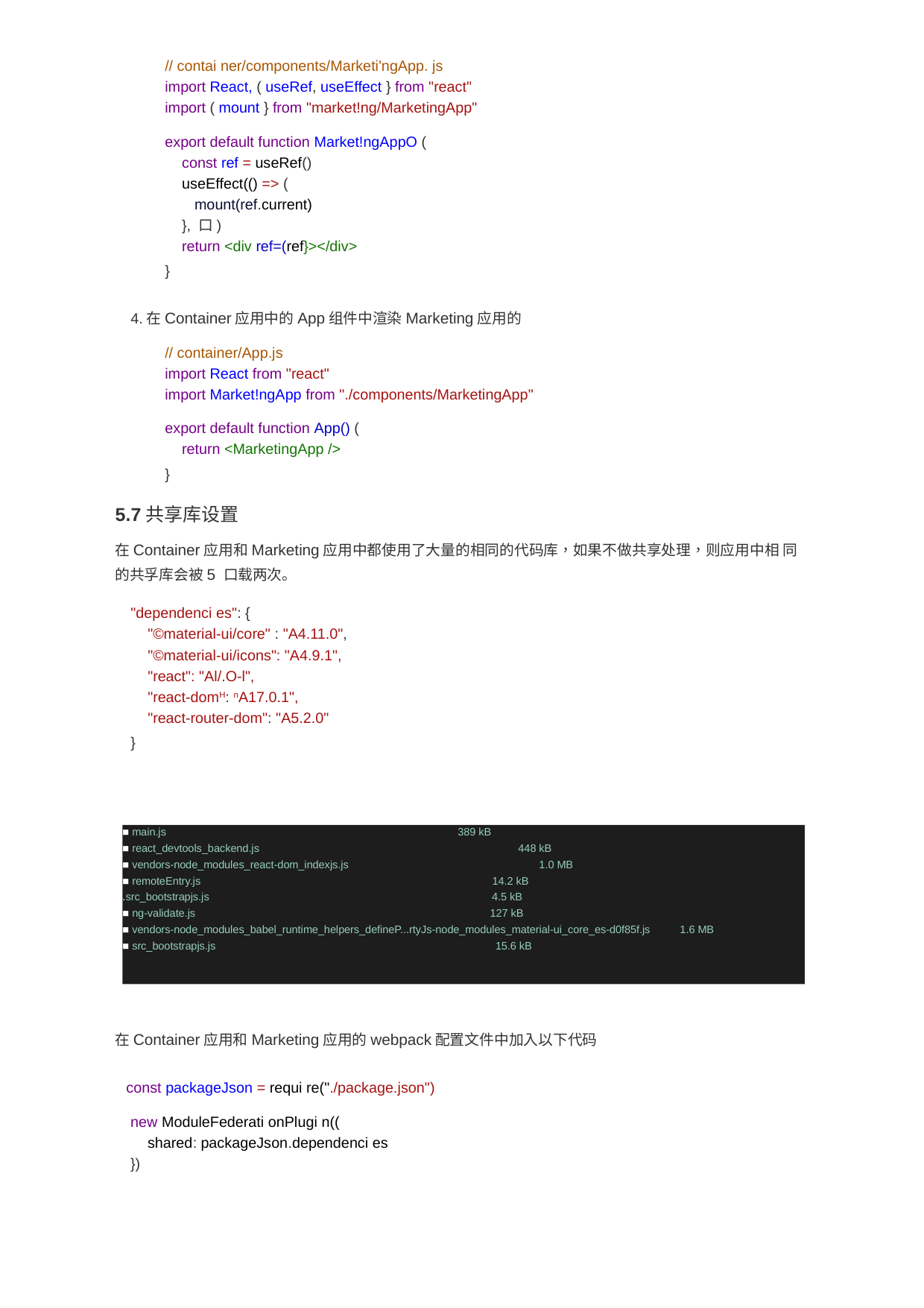

// contai ner/components/Marketi'ngApp. js
import React, ( useRef, useEffect } from "react"
import ( mount } from "market!ng/MarketingApp"
export default function Market!ngAppO (
const ref = useRef()
useEffect(() => (
mount(ref.current)
}, 口)
return <div ref=(ref}></div>
}
4.在Container应用中的App组件中渲染Marketing应用的
// container/App.js
import React from "react"
import Market!ngApp from "./components/MarketingApp"
export default function App() (
return <MarketingApp />
}
5.7共享库设置
在Container应用和Marketing应用中都使用了大量的相同的代码库，如果不做共享处理，则应用中相 同的共孚库会被5 口载两次。
"dependenci es": {
"©material-ui/core" : "A4.11.0",
"©material-ui/icons": "A4.9.1",
"react": "Al/.O-l",
"react-domH: nA17.0.1",
"react-router-dom": "A5.2.0"
}
■ main.js                                                                                                  389 kB
■ react_devtools_backend.js                                                                                       448 kB
■ vendors-node_modules_react-dom_indexjs.js                                                                1.0 MB
■ remoteEntry.js                                                                                                  14.2 kB
.src_bootstrapjs.js                                                                                               4.5 kB
■ ng-validate.js                                                                                                   127 kB
■ vendors-node_modules_babel_runtime_helpers_defineP...rtyJs-node_modules_material-ui_core_es-d0f85f.js          1.6 MB
■ src_bootstrapjs.js                                                                                              15.6 kB
在Container应用和Marketing应用的webpack配置文件中加入以下代码 const packageJson = requi re("./package.json")
new ModuleFederati onPlugi n((
shared: packageJson.dependenci es
})